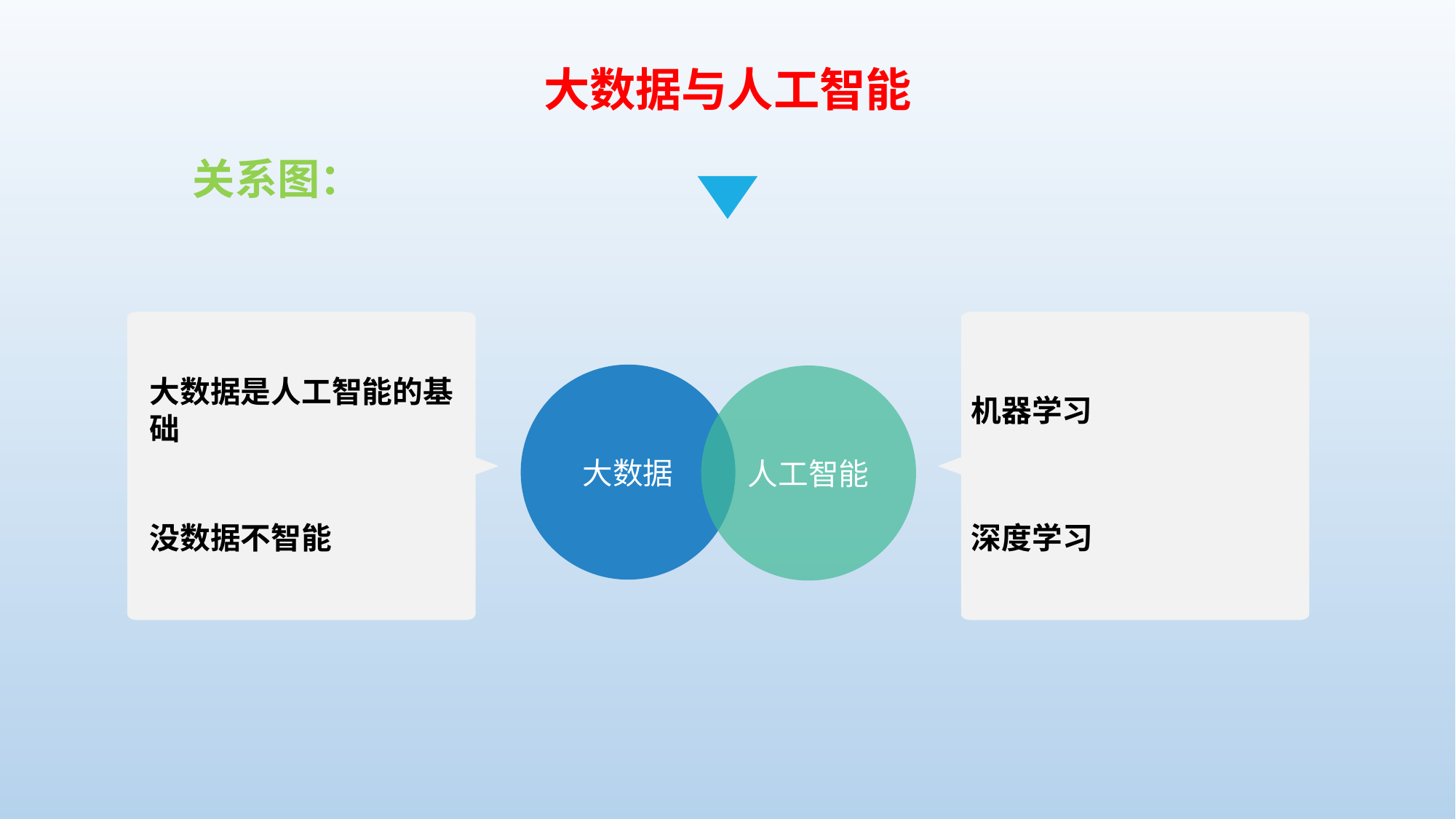

# 大数据与人工智能
关系图：

大数据是人工智能的基础
没数据不智能
机器学习
大数据
人工智能
深度学习